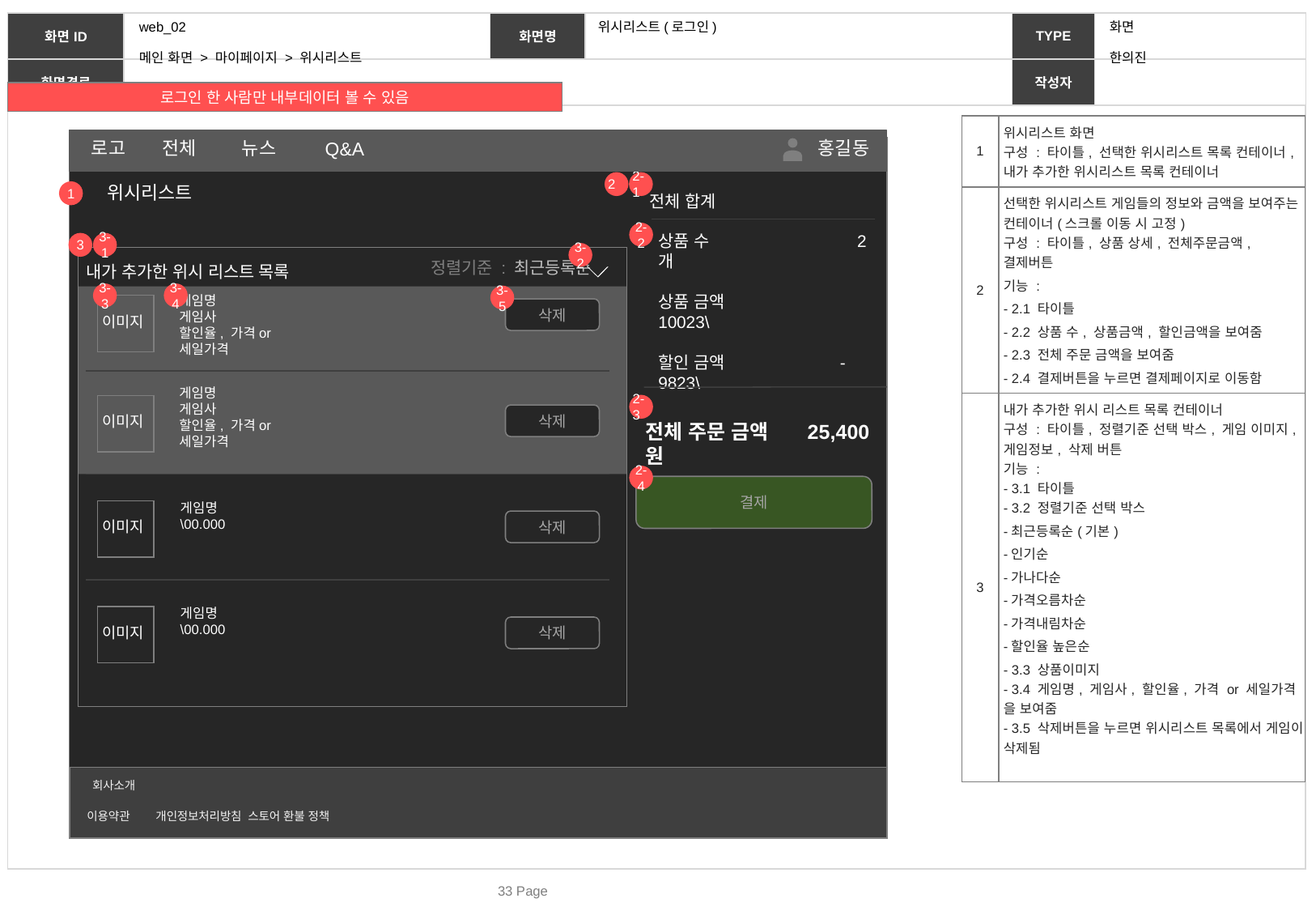

web_02
위시리스트(로그인)
화면
메인 화면 > 마이페이지 > 위시리스트
로그인 한 사람만 내부데이터 볼 수 있음
| 1 | 위시리스트 화면 구성 : 타이틀, 선택한 위시리스트 목록 컨테이너, 내가 추가한 위시리스트 목록 컨테이너 |
| --- | --- |
| 2 | 선택한 위시리스트 게임들의 정보와 금액을 보여주는 컨테이너(스크롤 이동 시 고정) 구성 : 타이틀, 상품 상세, 전체주문금액, 결제버튼 기능 : - 2.1 타이틀 - 2.2 상품 수, 상품금액, 할인금액을 보여줌 - 2.3 전체 주문 금액을 보여줌 - 2.4 결제버튼을 누르면 결제페이지로 이동함 |
| 3 | 내가 추가한 위시 리스트 목록 컨테이너 구성 : 타이틀, 정렬기준 선택 박스, 게임 이미지, 게임정보, 삭제 버튼 기능 : - 3.1 타이틀 - 3.2 정렬기준 선택 박스 -최근등록순(기본) -인기순 -가나다순 -가격오름차순 -가격내림차순 -할인율 높은순 - 3.3 상품이미지 - 3.4 게임명, 게임사, 할인율, 가격 or 세일가격 을 보여줌 - 3.5 삭제버튼을 누르면 위시리스트 목록에서 게임이 삭제됨 |

로고
전체
뉴스
홍길동
Q&A

2
2-1
위시리스트
1
전체 합계
2-2
상품 수                               2 개

상품 금액                       10023\

할인 금액                        -9823\

3
3-1
3-2

정렬기준 : 최근등록순
내가 추가한 위시 리스트 목록

3-3
3-4
3-5

게임명
게임사
할인율, 가격or 세일가격

삭제
이미지
게임명
게임사
할인율, 가격or 세일가격
2-3

삭제
이미지
전체 주문 금액      25,400원
2-4
결제
게임명
\00.000

삭제
이미지
게임명
\00.000

삭제
이미지

회사소개
이용약관        개인정보처리방침  스토어 환불 정책